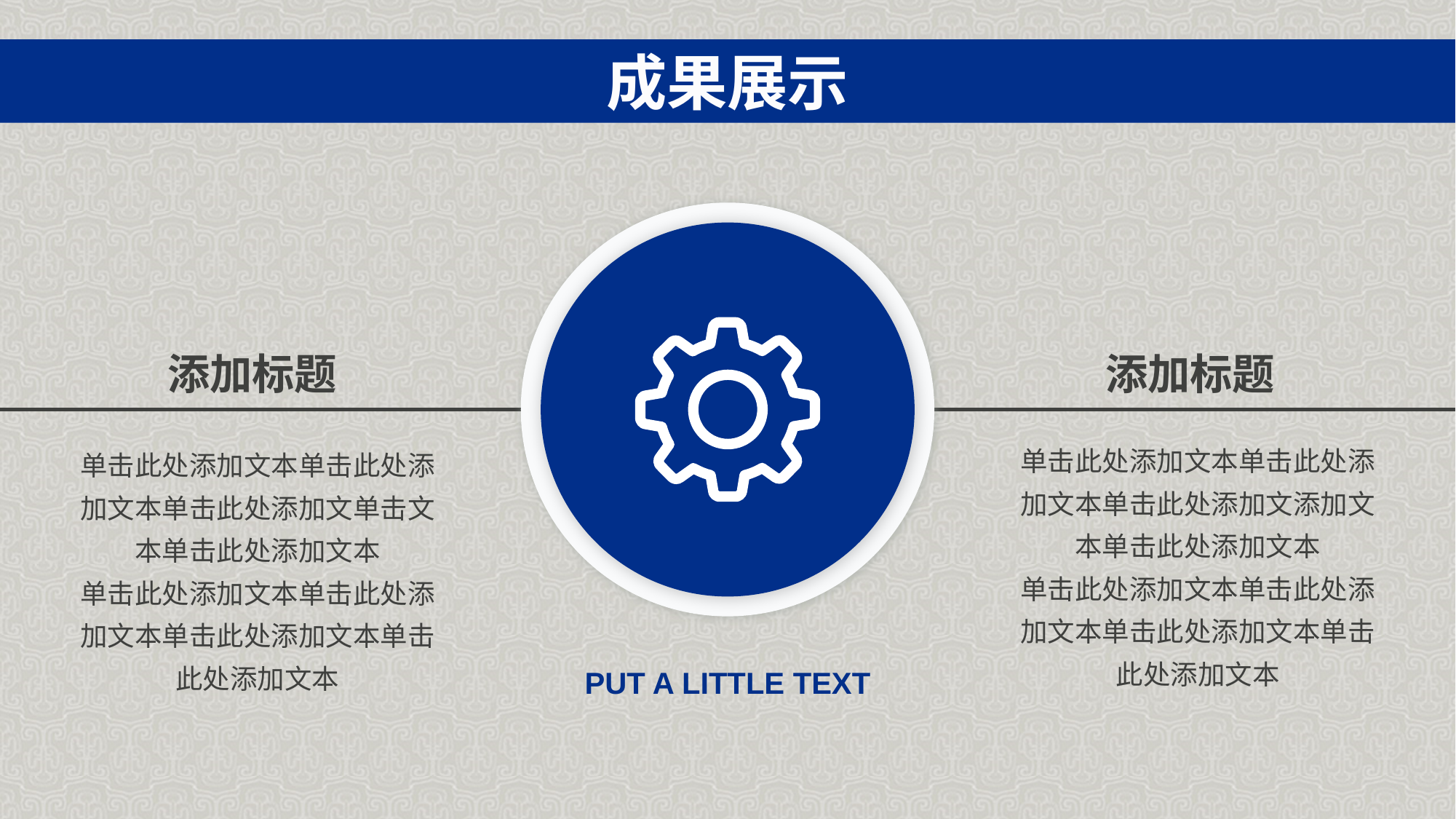

成果展示

添加标题
添加标题
单击此处添加文本单击此处添加文本单击此处添加文添加文本单击此处添加文本
单击此处添加文本单击此处添加文本单击此处添加文本单击此处添加文本
单击此处添加文本单击此处添加文本单击此处添加文单击文本单击此处添加文本
单击此处添加文本单击此处添加文本单击此处添加文本单击此处添加文本
PUT A LITTLE TEXT